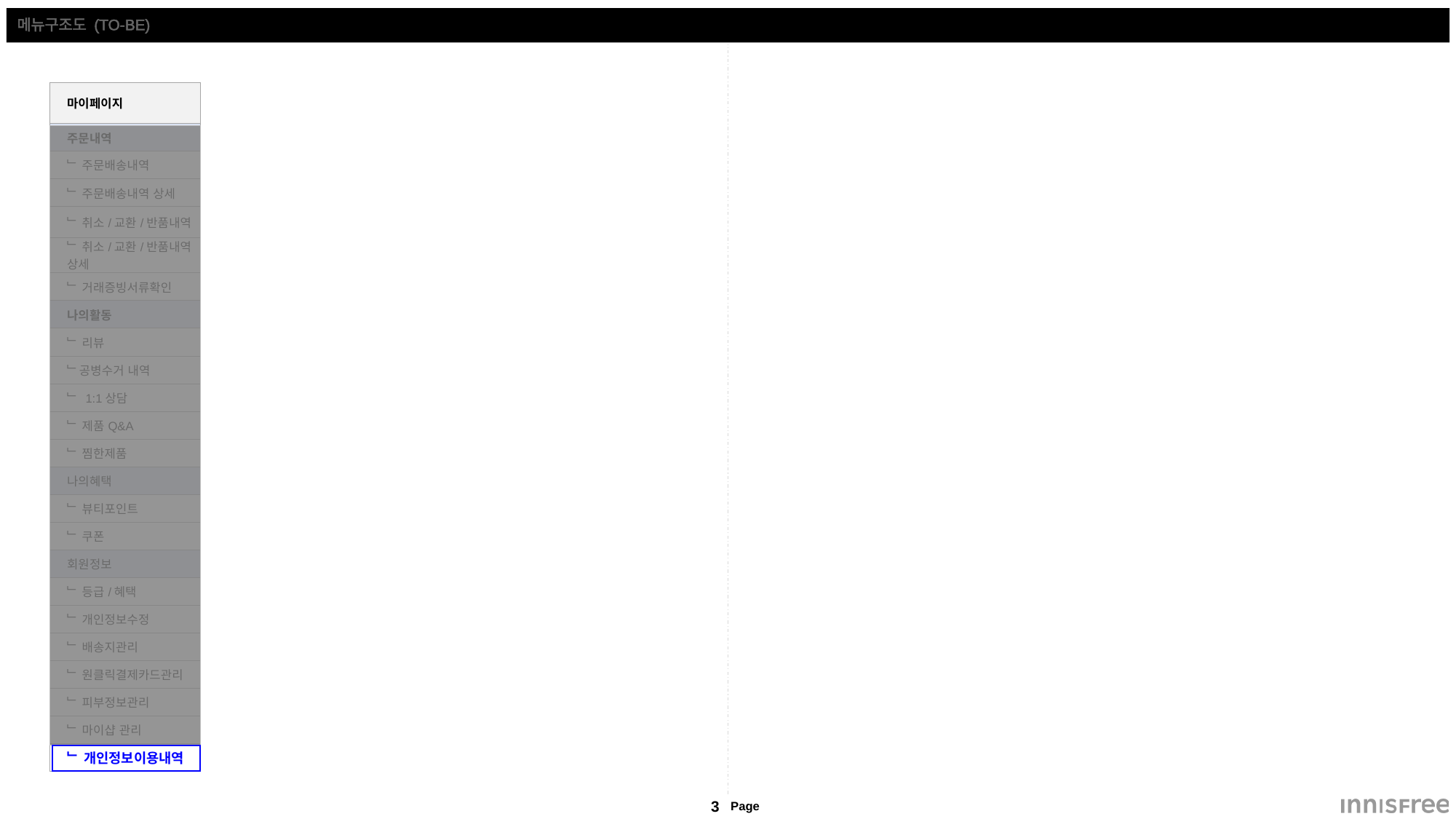

# 메뉴구조도 (TO-BE)
| 마이페이지 |
| --- |
| 주문내역 |
| ﹂ 주문배송내역 |
| ﹂ 주문배송내역 상세 |
| ﹂ 취소/교환/반품내역 |
| ﹂ 취소/교환/반품내역 상세 |
| ﹂ 거래증빙서류확인 |
| 나의활동 |
| ﹂ 리뷰 |
| ﹂공병수거 내역 |
| ﹂ 1:1상담 |
| ﹂ 제품Q&A |
| ﹂ 찜한제품 |
| 나의혜택 |
| ﹂ 뷰티포인트 |
| ﹂ 쿠폰 |
| 회원정보 |
| ﹂ 등급/혜택 |
| ﹂ 개인정보수정 |
| ﹂ 배송지관리 |
| ﹂ 원클릭결제카드관리 |
| ﹂ 피부정보관리 |
| ﹂ 마이샵 관리 |
| ﹂ 개인정보이용내역 |